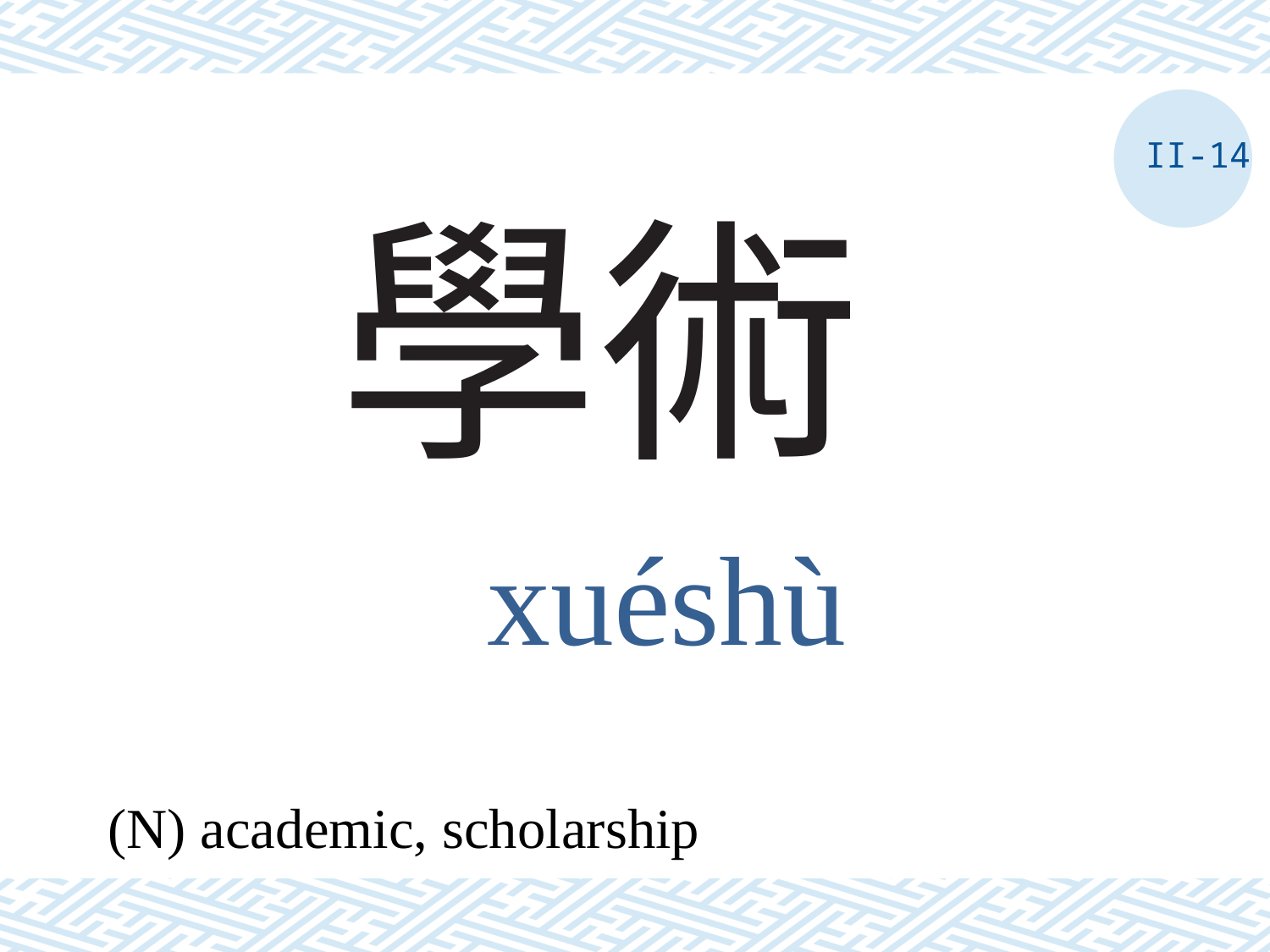

II-14

# 學術
xuéshù
(N) academic, scholarship